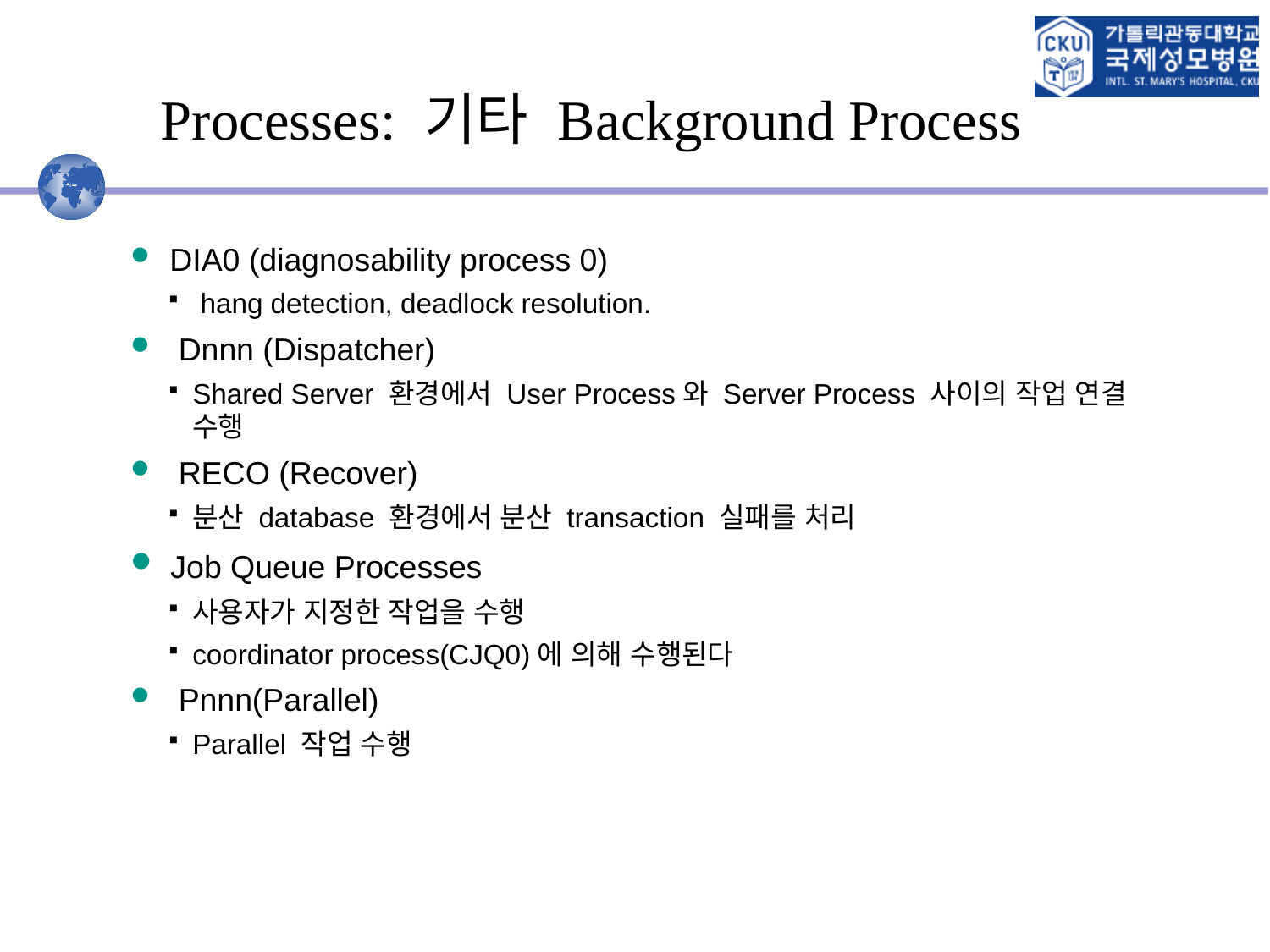

# Processes: 기타 Background Process
 DIA0 (diagnosability process 0)
 hang detection, deadlock resolution.
  Dnnn (Dispatcher)
Shared Server 환경에서 User Process와 Server Process 사이의 작업 연결 수행
  RECO (Recover)
분산 database 환경에서 분산 transaction 실패를 처리
 Job Queue Processes
사용자가 지정한 작업을 수행
coordinator process(CJQ0)에 의해 수행된다
  Pnnn(Parallel)
Parallel 작업 수행